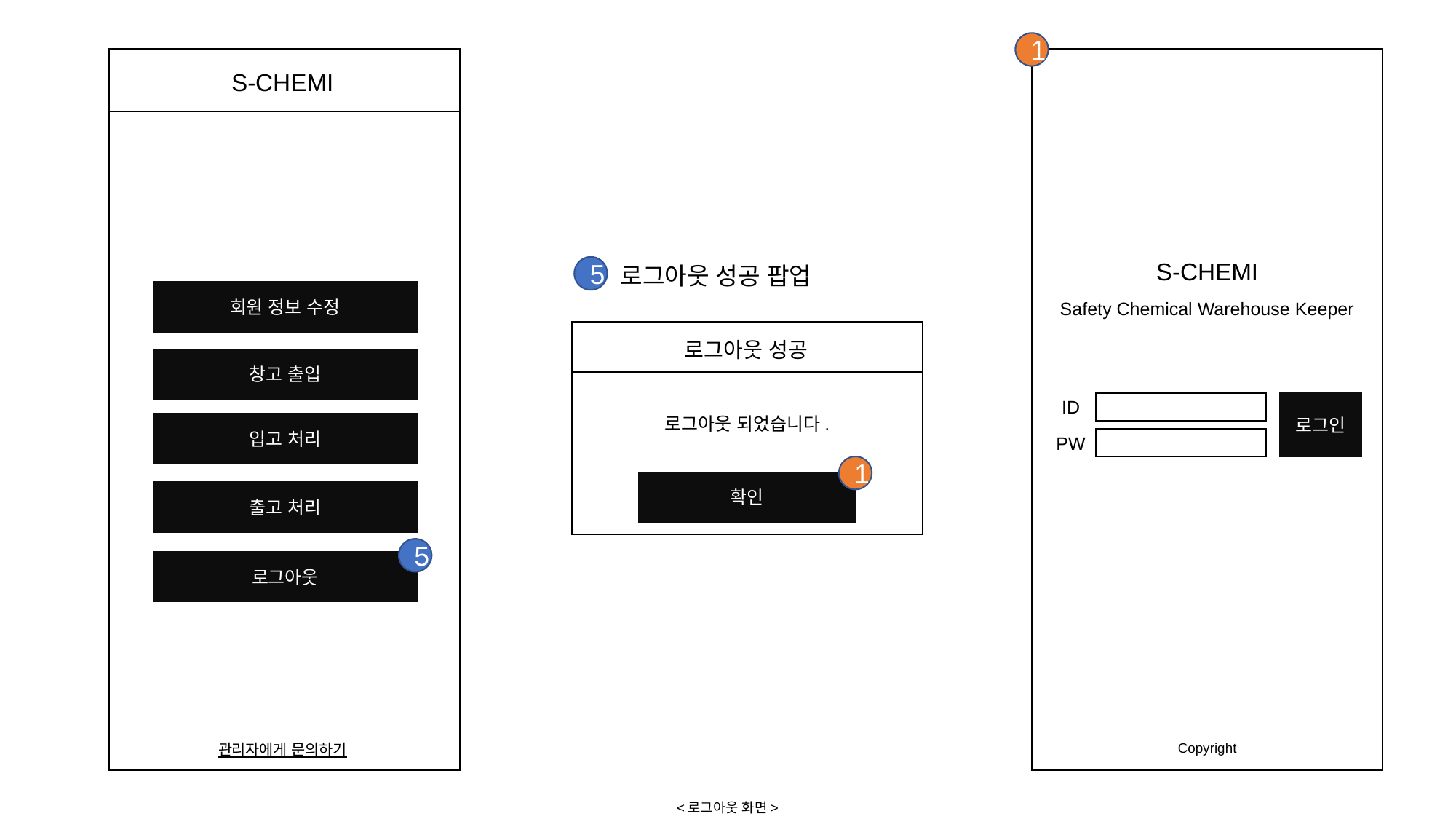

1

S-CHEMI
S-CHEMI
로그아웃 성공 팝업
5
회원 정보 수정
Safety Chemical Warehouse Keeper

로그아웃 성공
창고 출입
ID

로그인
로그아웃 되었습니다.
입고 처리
PW

1
확인
출고 처리
5
로그아웃
Copyright
관리자에게 문의하기
<로그아웃 화면>